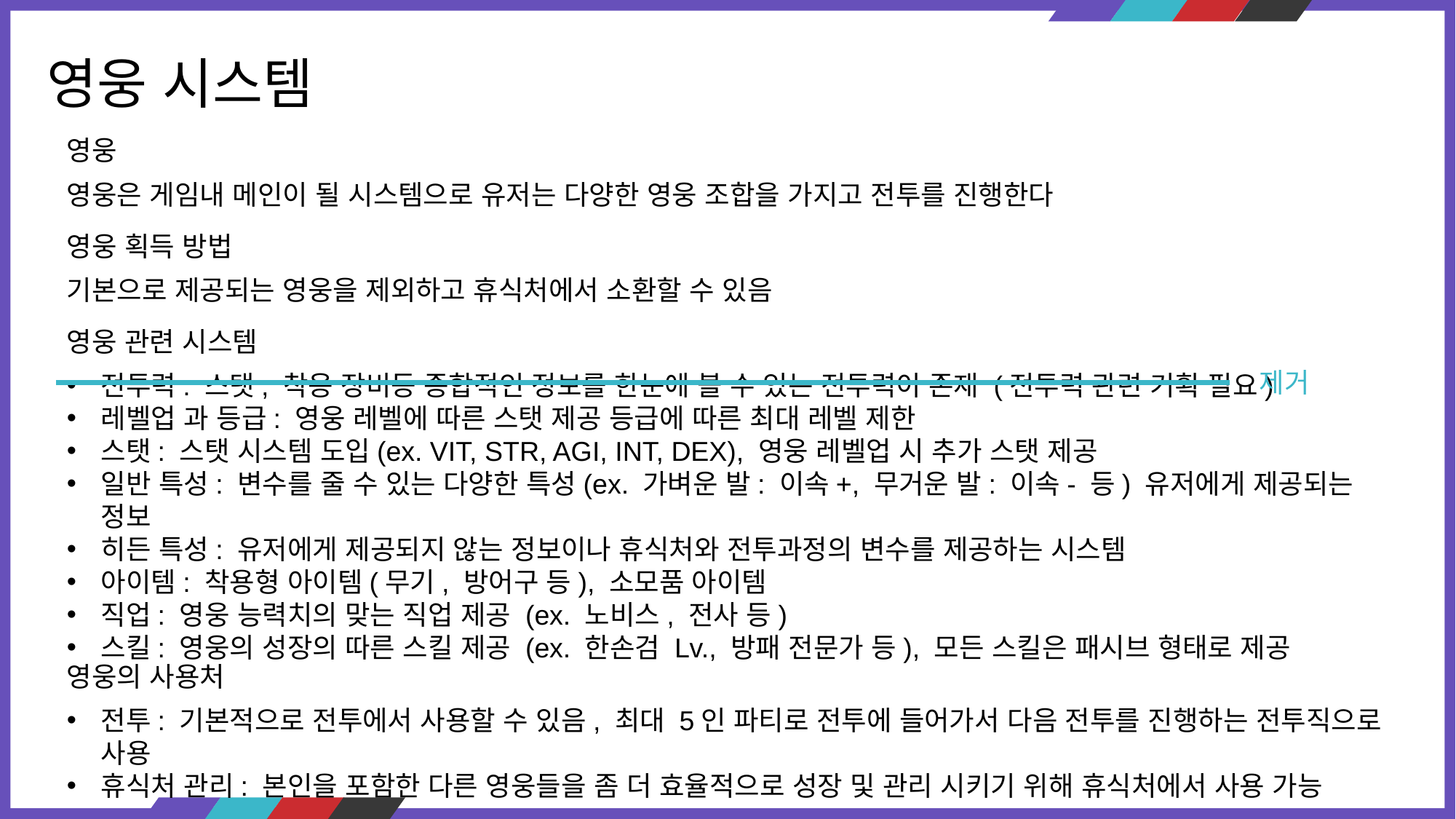

영웅 시스템
영웅
영웅은 게임내 메인이 될 시스템으로 유저는 다양한 영웅 조합을 가지고 전투를 진행한다
영웅 획득 방법
기본으로 제공되는 영웅을 제외하고 휴식처에서 소환할 수 있음
영웅 관련 시스템
제거
전투력: 스탯, 착용 장비등 종합적인 정보를 한눈에 볼 수 있는 전투력이 존재 (전투력 관련 기획 필요)
레벨업 과 등급: 영웅 레벨에 따른 스탯 제공 등급에 따른 최대 레벨 제한
스탯: 스탯 시스템 도입(ex. VIT, STR, AGI, INT, DEX), 영웅 레벨업 시 추가 스탯 제공
일반 특성: 변수를 줄 수 있는 다양한 특성(ex. 가벼운 발: 이속+, 무거운 발: 이속- 등) 유저에게 제공되는 정보
히든 특성: 유저에게 제공되지 않는 정보이나 휴식처와 전투과정의 변수를 제공하는 시스템
아이템: 착용형 아이템(무기, 방어구 등), 소모품 아이템
직업: 영웅 능력치의 맞는 직업 제공 (ex. 노비스, 전사 등)
스킬: 영웅의 성장의 따른 스킬 제공 (ex. 한손검 Lv., 방패 전문가 등), 모든 스킬은 패시브 형태로 제공
영웅의 사용처
전투: 기본적으로 전투에서 사용할 수 있음, 최대 5인 파티로 전투에 들어가서 다음 전투를 진행하는 전투직으로 사용
휴식처 관리: 본인을 포함한 다른 영웅들을 좀 더 효율적으로 성장 및 관리 시키기 위해 휴식처에서 사용 가능